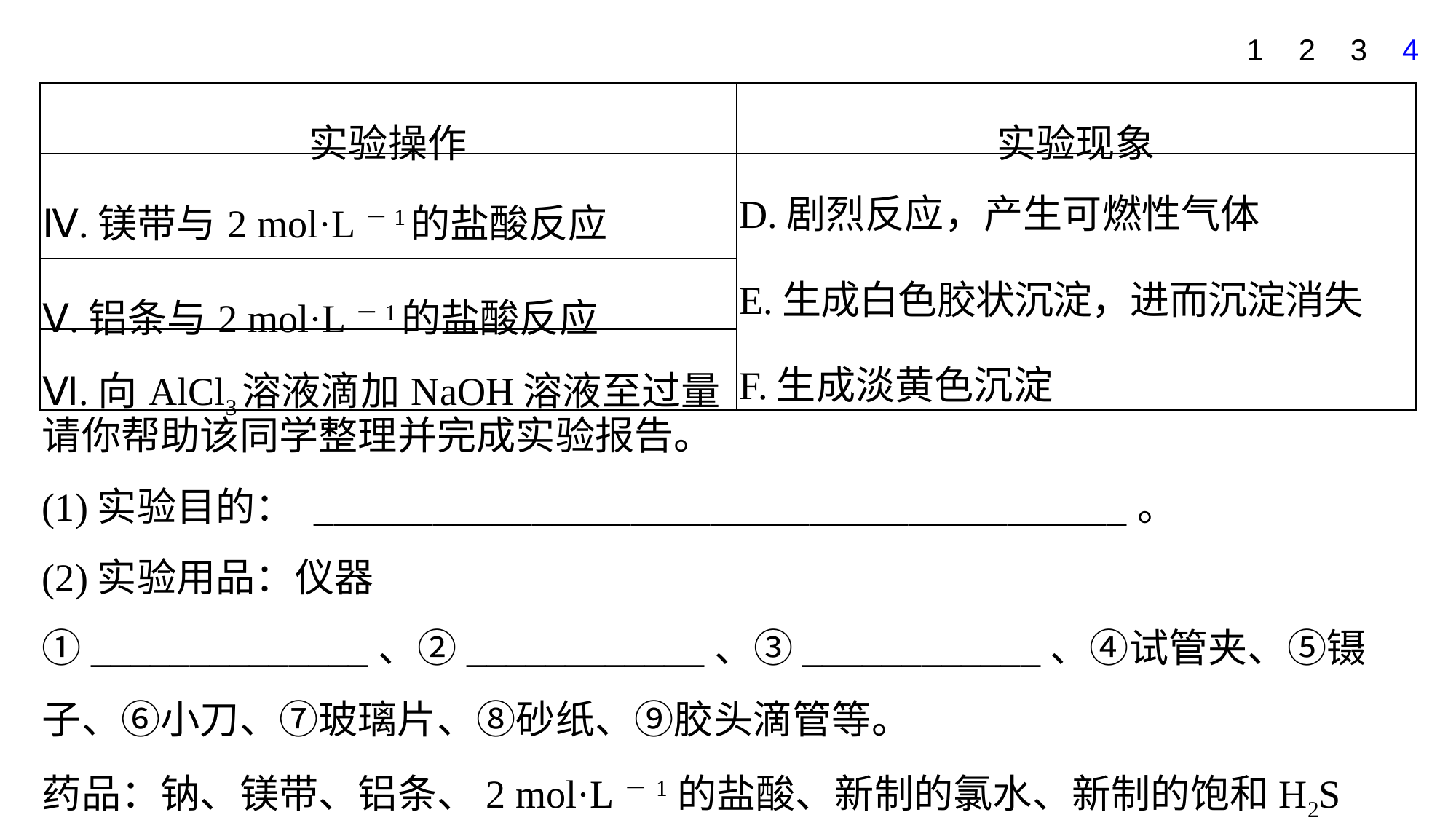

1
2
3
4
| 实验操作 | 实验现象 |
| --- | --- |
| Ⅳ.镁带与2 mol·L－1的盐酸反应 | D.剧烈反应，产生可燃性气体 E.生成白色胶状沉淀，进而沉淀消失 F.生成淡黄色沉淀 |
| Ⅴ.铝条与2 mol·L－1的盐酸反应 |  |
| Ⅵ.向AlCl3溶液滴加NaOH溶液至过量 |  |
请你帮助该同学整理并完成实验报告。
(1)实验目的： _________________________________________。
(2)实验用品：仪器①______________、②____________、③____________、④试管夹、⑤镊子、⑥小刀、⑦玻璃片、⑧砂纸、⑨胶头滴管等。
药品：钠、镁带、铝条、2 mol·L－1的盐酸、新制的氯水、新制的饱和H2S溶液、AlCl3溶液、NaOH溶液等。